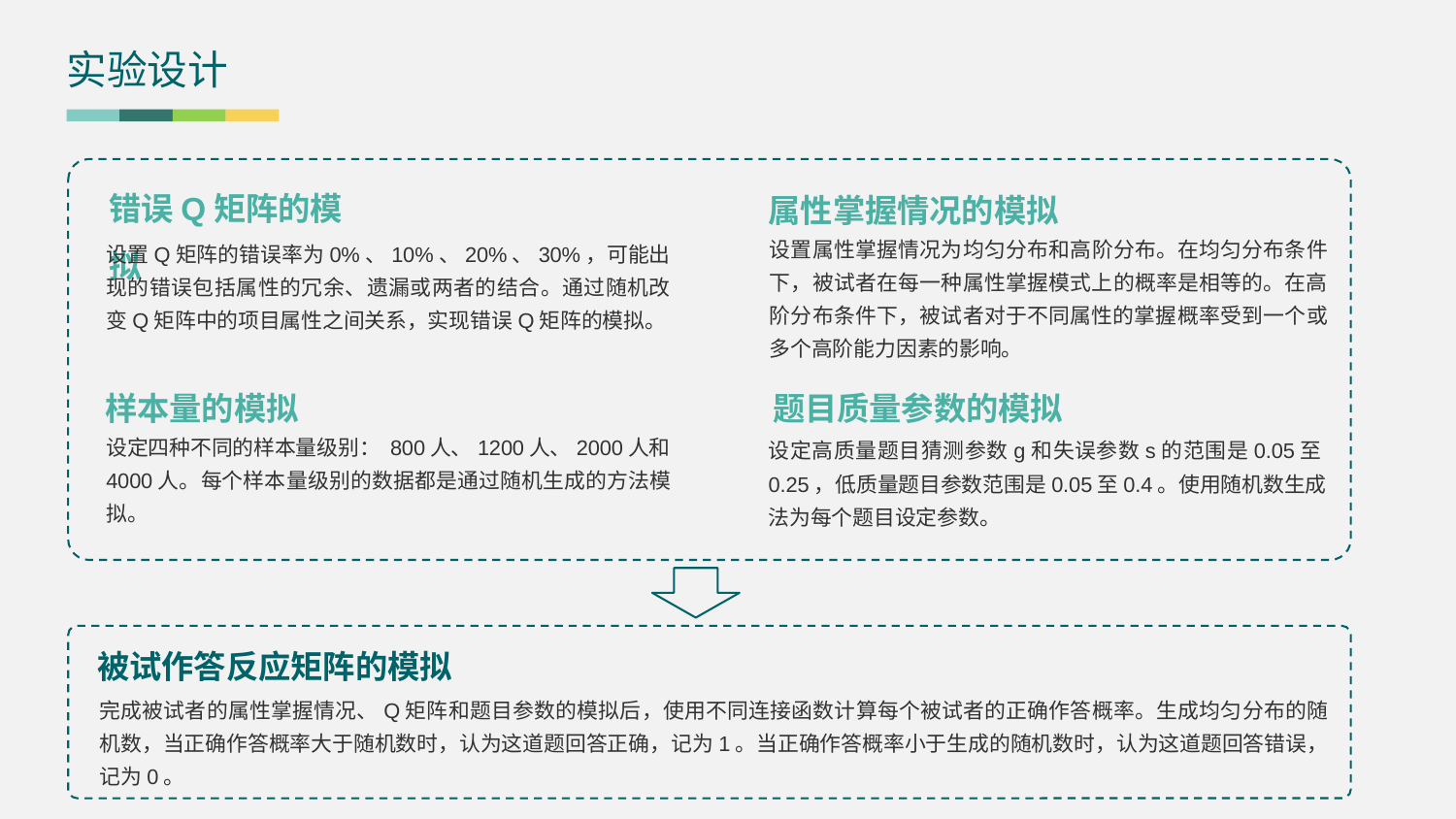

实验设计

错误Q矩阵的模拟
属性掌握情况的模拟
设置属性掌握情况为均匀分布和高阶分布。在均匀分布条件下，被试者在每一种属性掌握模式上的概率是相等的。在高阶分布条件下，被试者对于不同属性的掌握概率受到一个或多个高阶能力因素的影响。
设置Q矩阵的错误率为0%、10%、20%、30%，可能出现的错误包括属性的冗余、遗漏或两者的结合。通过随机改变Q矩阵中的项目属性之间关系，实现错误Q矩阵的模拟。
样本量的模拟
题目质量参数的模拟
设定四种不同的样本量级别： 800人、1200人、2000人和4000人。每个样本量级别的数据都是通过随机生成的方法模拟。
设定高质量题目猜测参数g和失误参数s的范围是0.05至0.25，低质量题目参数范围是0.05至0.4。使用随机数生成法为每个题目设定参数。

被试作答反应矩阵的模拟
完成被试者的属性掌握情况、Q矩阵和题目参数的模拟后，使用不同连接函数计算每个被试者的正确作答概率。生成均匀分布的随机数，当正确作答概率大于随机数时，认为这道题回答正确，记为1。当正确作答概率小于生成的随机数时，认为这道题回答错误，记为0。